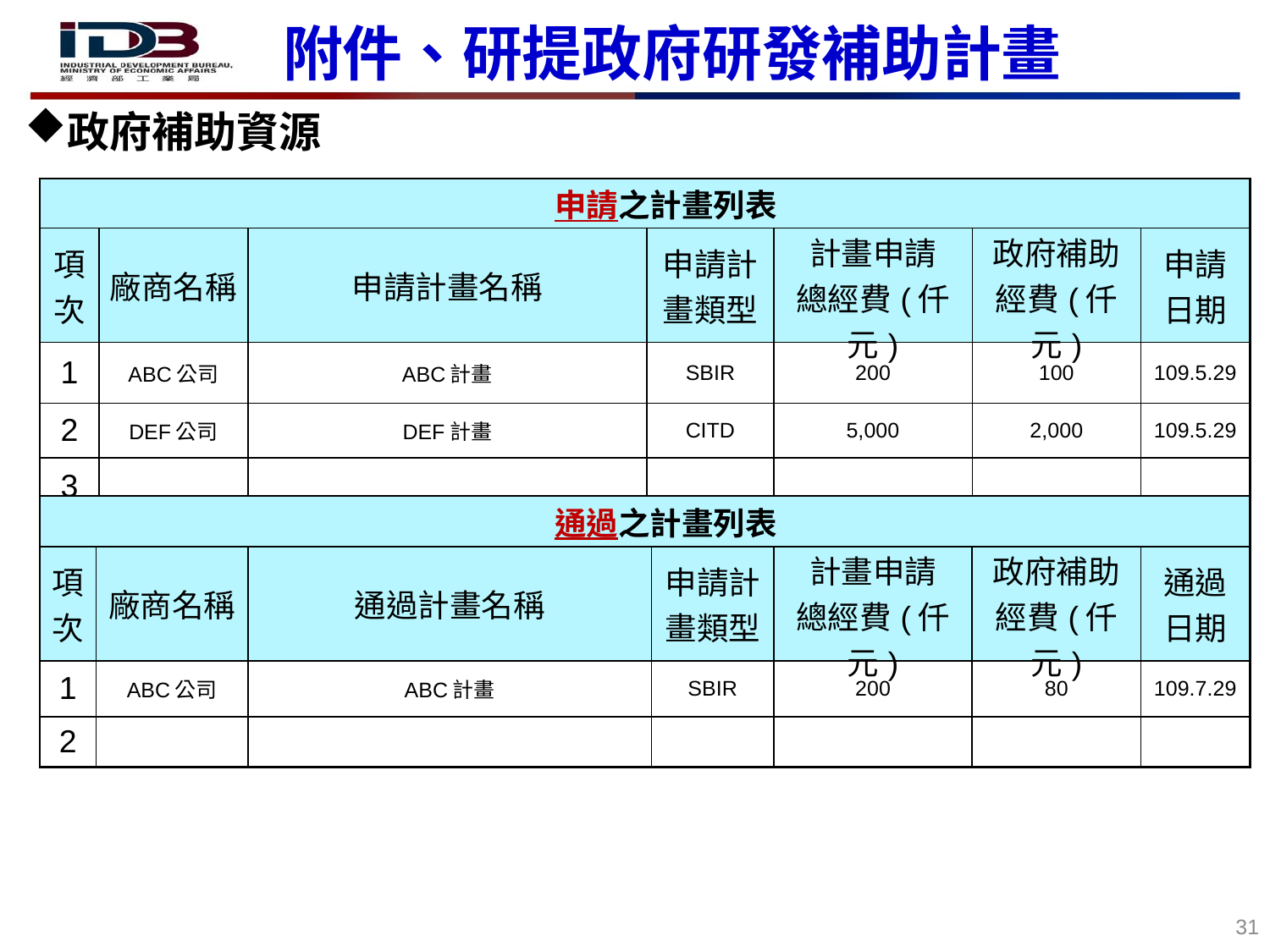

附件、研提政府研發補助計畫
政府補助資源
| 申請之計畫列表 |  |  |  |  |  |  |
| --- | --- | --- | --- | --- | --- | --- |
| 項次 | 廠商名稱 | 申請計畫名稱 | 申請計畫類型 | 計畫申請 總經費(仟元) | 政府補助經費(仟元) | 申請日期 |
| 1 | ABC公司 | ABC計畫 | SBIR | 200 | 100 | 109.5.29 |
| 2 | DEF公司 | DEF計畫 | CITD | 5,000 | 2,000 | 109.5.29 |
| 3 |  |  |  |  |  |  |
| 通過之計畫列表 |  |  |  |  |  |  |
| --- | --- | --- | --- | --- | --- | --- |
| 項次 | 廠商名稱 | 通過計畫名稱 | 申請計畫類型 | 計畫申請 總經費(仟元) | 政府補助經費(仟元) | 通過日期 |
| 1 | ABC公司 | ABC計畫 | SBIR | 200 | 80 | 109.7.29 |
| 2 |  |  |  |  |  |  |
31